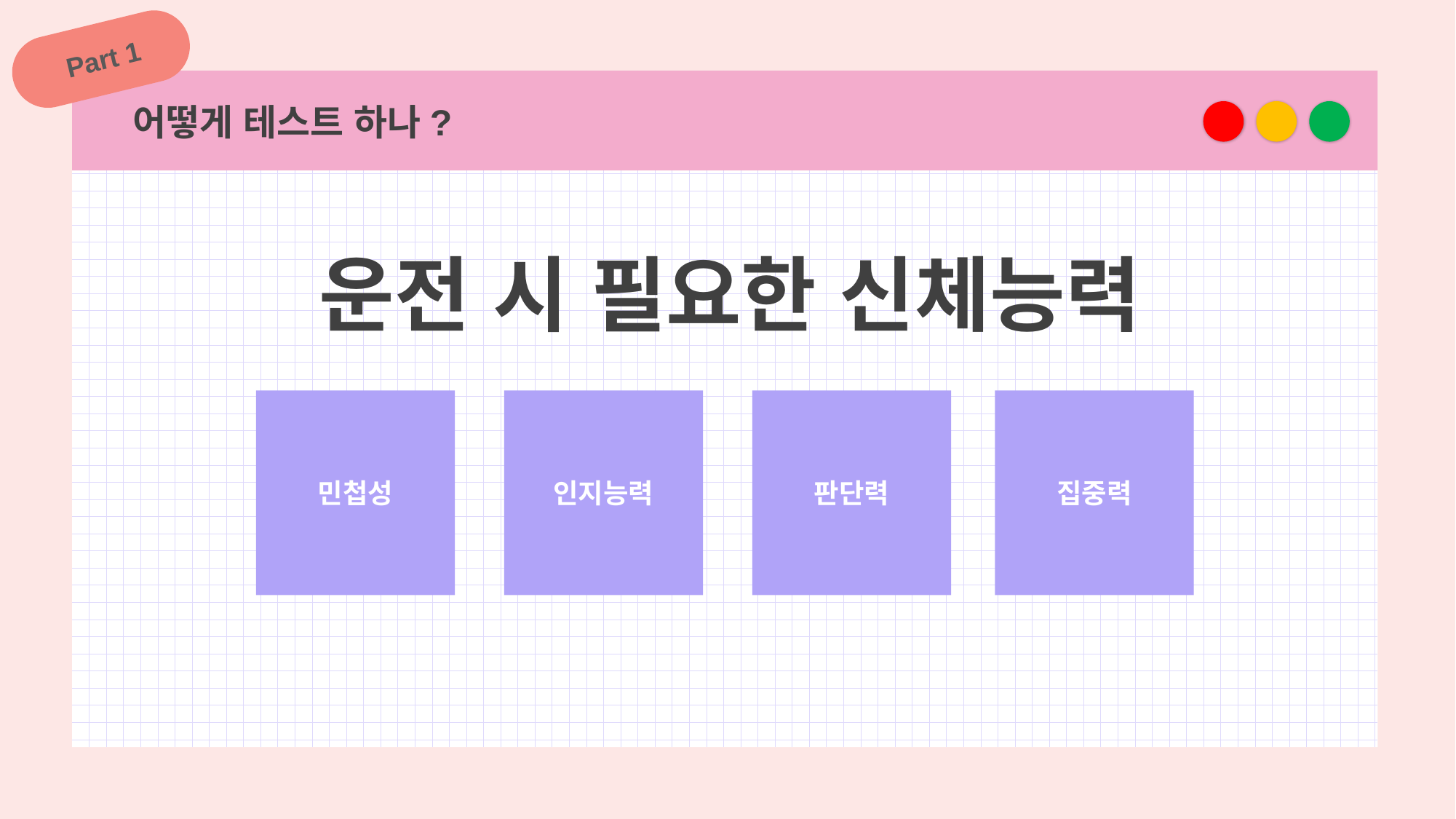

Part 1

어떻게 테스트 하나?

운전 시 필요한 신체능력
민첩성
인지능력
판단력
집중력